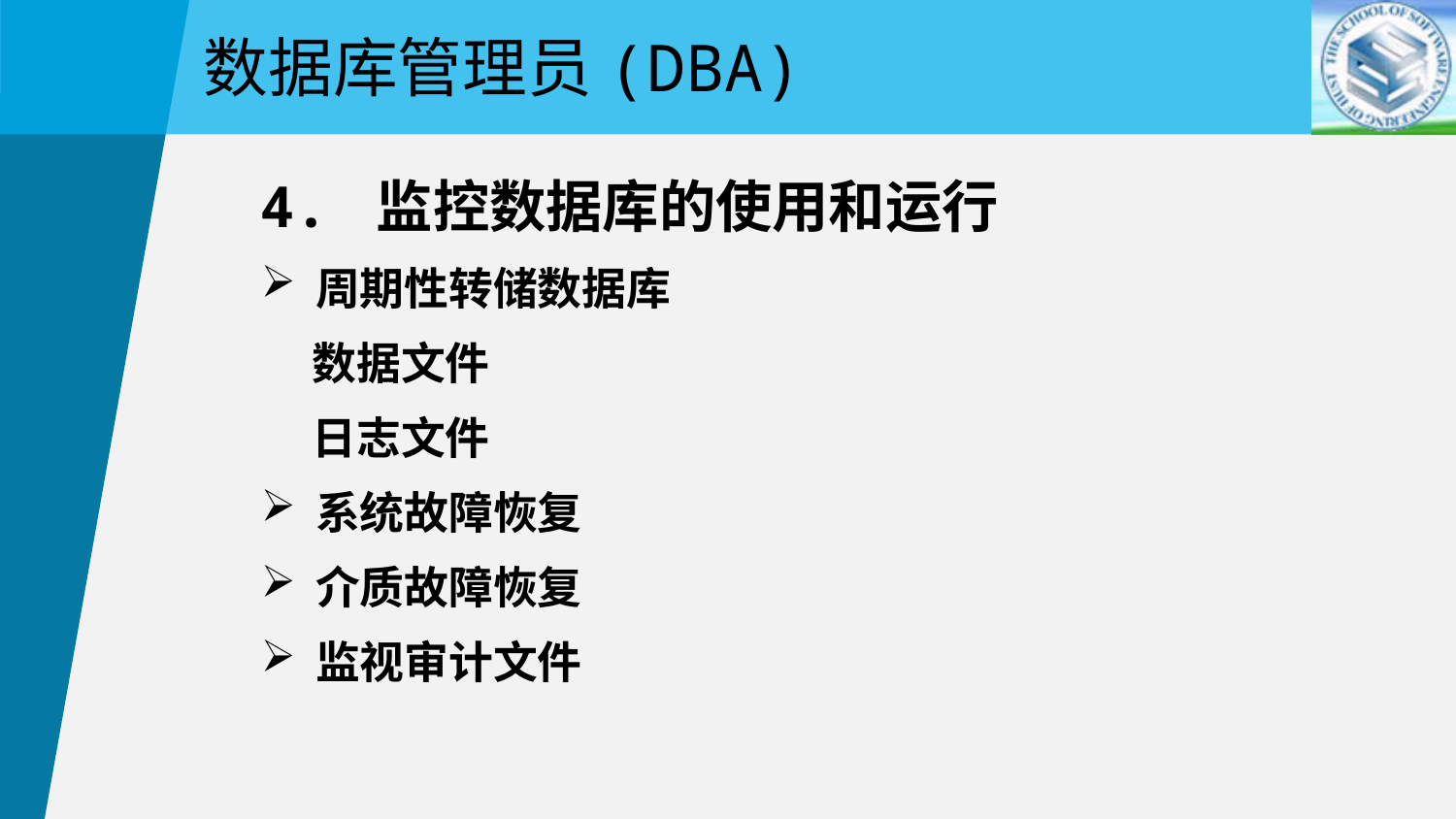

数据库管理员(DBA)
4. 监控数据库的使用和运行
周期性转储数据库
    数据文件
    日志文件
系统故障恢复
介质故障恢复
监视审计文件